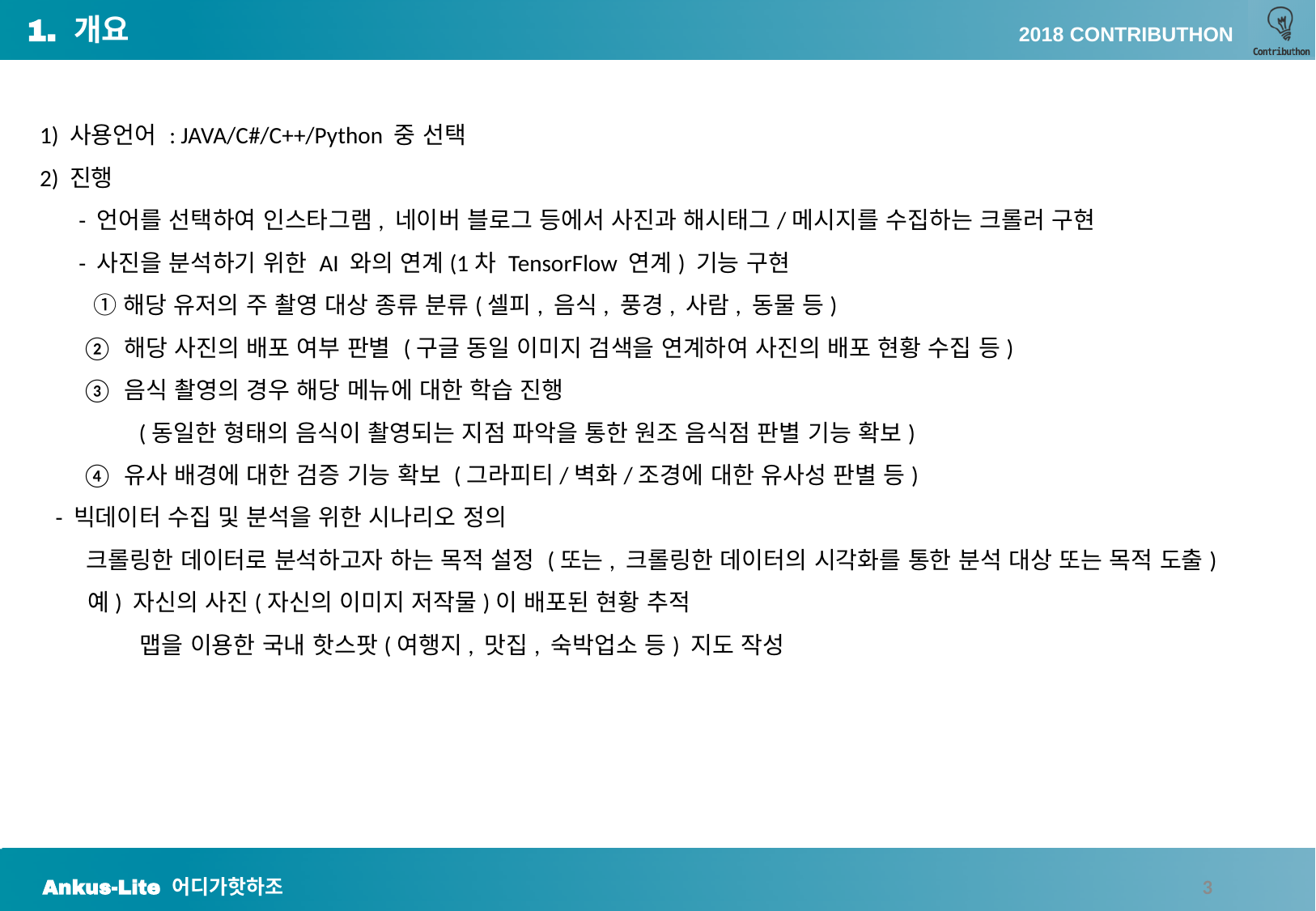

1. 개요
1) 사용언어 : JAVA/C#/C++/Python 중 선택
2) 진행
     - 언어를 선택하여 인스타그램, 네이버 블로그 등에서 사진과 해시태그/메시지를 수집하는 크롤러 구현
     - 사진을 분석하기 위한 AI 와의 연계(1차 TensorFlow 연계) 기능 구현
        ① 해당 유저의 주 촬영 대상 종류 분류(셀피, 음식, 풍경, 사람, 동물 등)
        ② 해당 사진의 배포 여부 판별 (구글 동일 이미지 검색을 연계하여 사진의 배포 현황 수집 등)
        ③ 음식 촬영의 경우 해당 메뉴에 대한 학습 진행
              (동일한 형태의 음식이 촬영되는 지점 파악을 통한 원조 음식점 판별 기능 확보)
        ④ 유사 배경에 대한 검증 기능 확보 (그라피티/벽화/조경에 대한 유사성 판별 등)
   - 빅데이터 수집 및 분석을 위한 시나리오 정의
       크롤링한 데이터로 분석하고자 하는 목적 설정 (또는, 크롤링한 데이터의 시각화를 통한 분석 대상 또는 목적 도출)
        예) 자신의 사진(자신의 이미지 저작물)이 배포된 현황 추적
               맵을 이용한 국내 핫스팟(여행지, 맛집, 숙박업소 등) 지도 작성
3